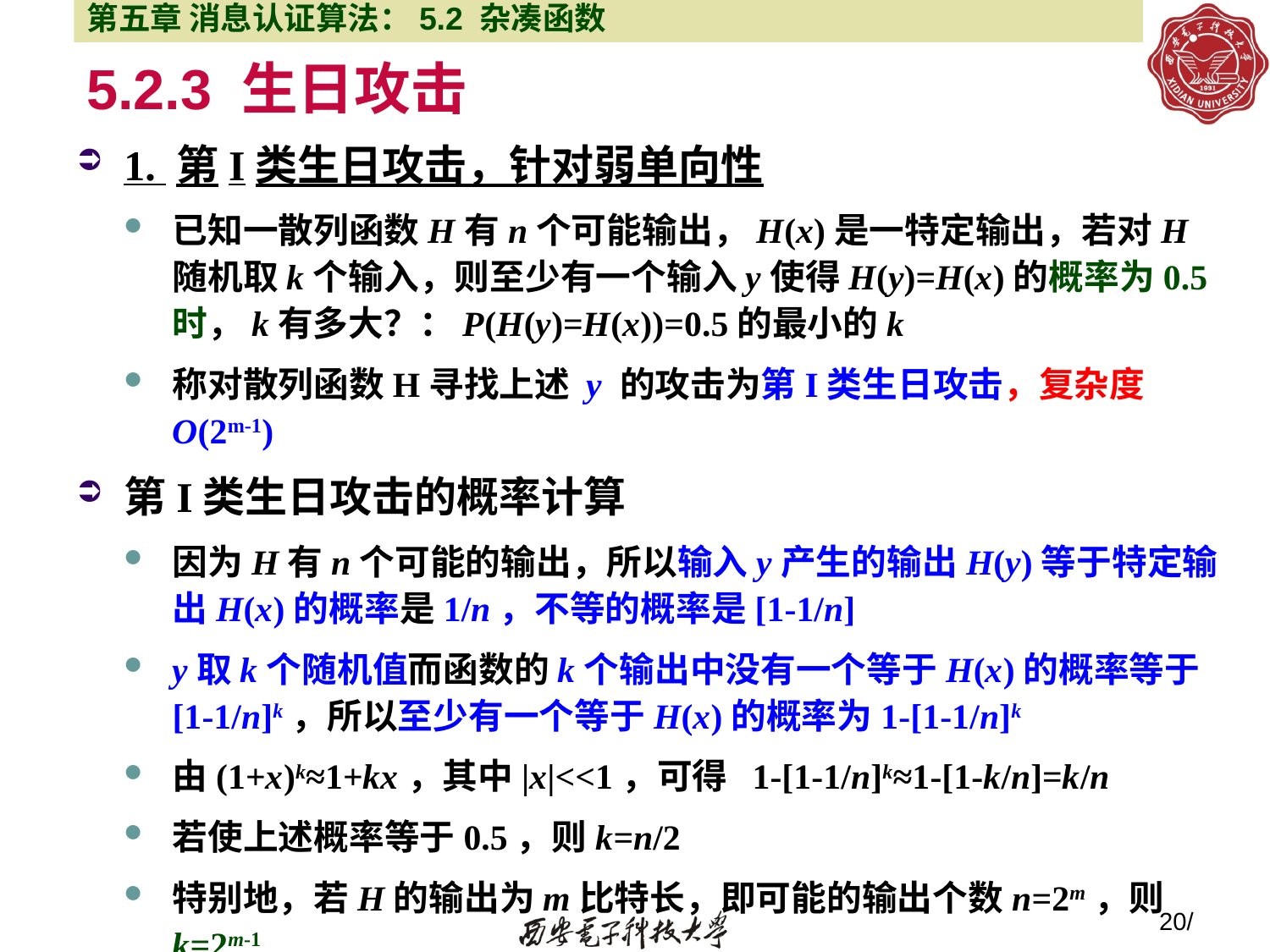

第五章 消息认证算法：5.2 杂凑函数
# 5.2.3 生日攻击
1. 第I类生日攻击，针对弱单向性
已知一散列函数H有n个可能输出，H(x)是一特定输出，若对H随机取k个输入，则至少有一个输入y使得H(y)=H(x)的概率为0.5时，k有多大？：P(H(y)=H(x))=0.5的最小的k
称对散列函数H寻找上述 y 的攻击为第I类生日攻击，复杂度O(2m-1)
第I类生日攻击的概率计算
因为H有n个可能的输出，所以输入y产生的输出H(y)等于特定输出H(x)的概率是1/n，不等的概率是[1-1/n]
y取k个随机值而函数的k个输出中没有一个等于H(x)的概率等于[1-1/n]k，所以至少有一个等于H(x)的概率为1-[1-1/n]k
由(1+x)k≈1+kx，其中|x|<<1，可得  1-[1-1/n]k≈1-[1-k/n]=k/n
若使上述概率等于0.5，则k=n/2
特别地，若H的输出为m比特长，即可能的输出个数n=2m，则k=2m-1

20/